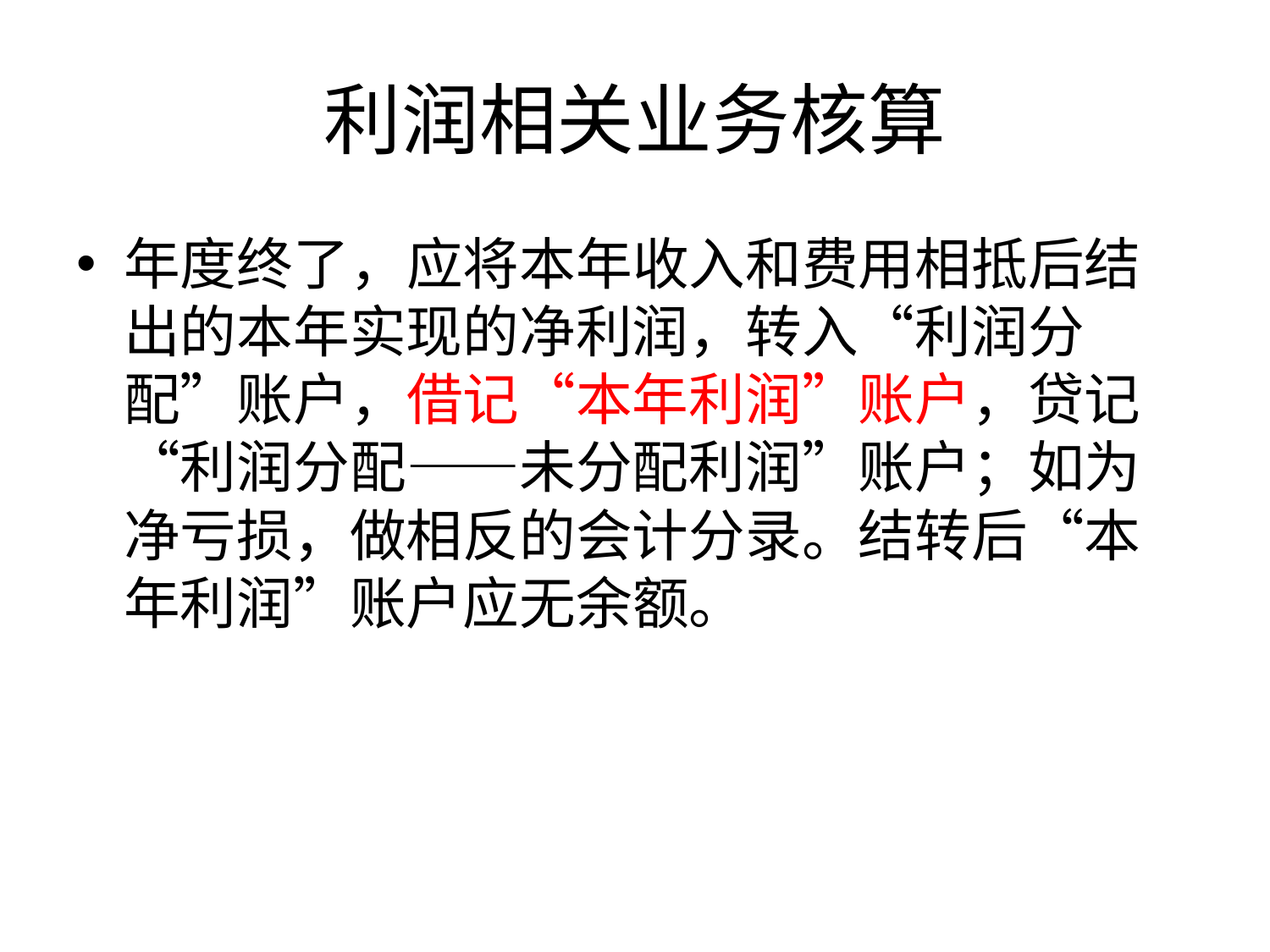

# 利润相关业务核算
年度终了，应将本年收入和费用相抵后结出的本年实现的净利润，转入“利润分配”账户，借记“本年利润”账户，贷记“利润分配——未分配利润”账户；如为净亏损，做相反的会计分录。结转后“本年利润”账户应无余额。